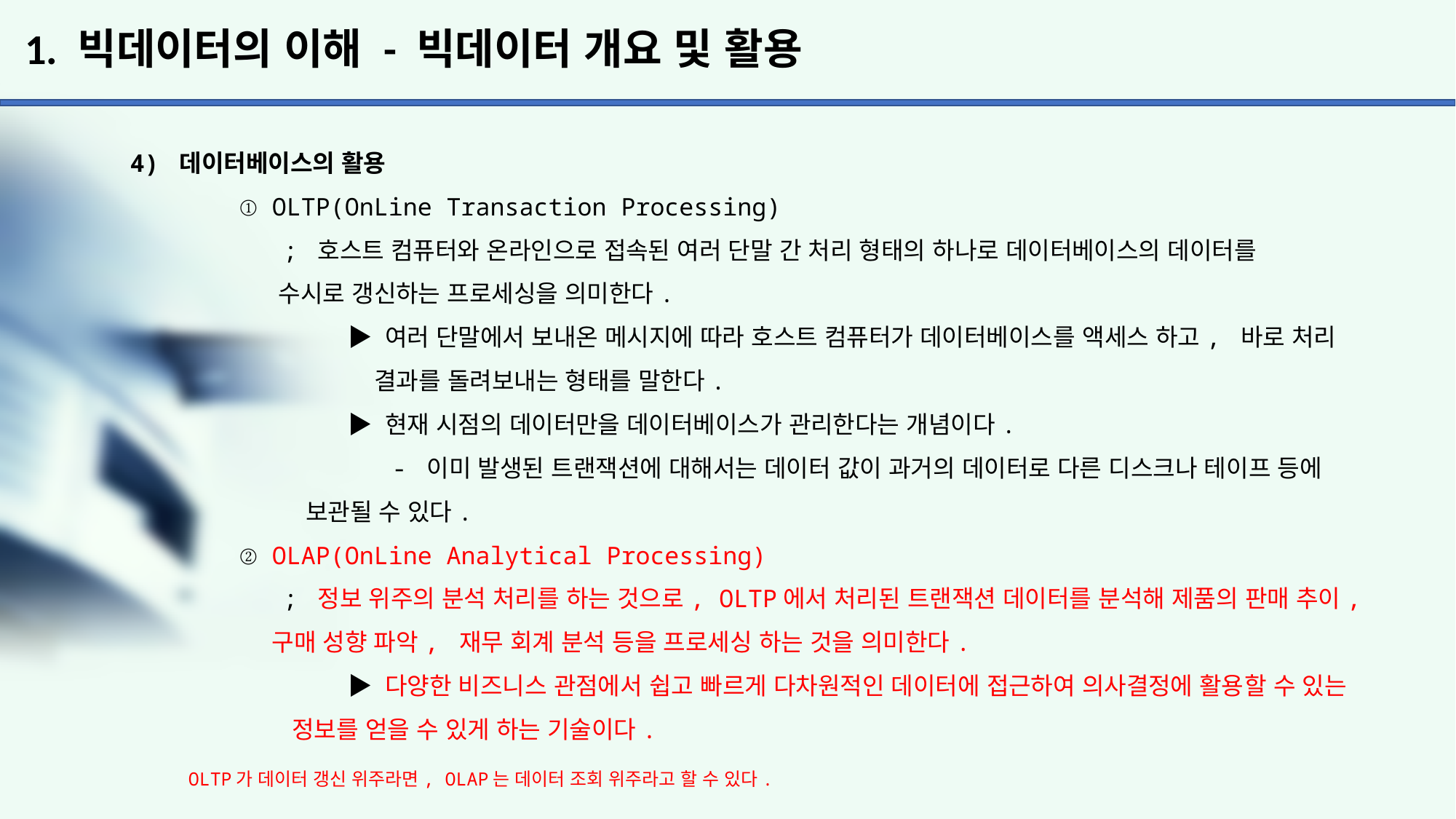

# 1. 빅데이터의 이해 - 빅데이터 개요 및 활용
4) 데이터베이스의 활용
	① OLTP(OnLine Transaction Processing)
	   ; 호스트 컴퓨터와 온라인으로 접속된 여러 단말 간 처리 형태의 하나로 데이터베이스의 데이터를
	     수시로 갱신하는 프로세싱을 의미한다.
		▶ 여러 단말에서 보내온 메시지에 따라 호스트 컴퓨터가 데이터베이스를 액세스 하고, 바로 처리
		   결과를 돌려보내는 형태를 말한다.
		▶ 현재 시점의 데이터만을 데이터베이스가 관리한다는 개념이다.
		   - 이미 발생된 트랜잭션에 대해서는 데이터 값이 과거의 데이터로 다른 디스크나 테이프 등에
	         보관될 수 있다.
	② OLAP(OnLine Analytical Processing)
	   ; 정보 위주의 분석 처리를 하는 것으로, OLTP에서 처리된 트랜잭션 데이터를 분석해 제품의 판매 추이,
	    구매 성향 파악, 재무 회계 분석 등을 프로세싱 하는 것을 의미한다.
		▶ 다양한 비즈니스 관점에서 쉽고 빠르게 다차원적인 데이터에 접근하여 의사결정에 활용할 수 있는
	       정보를 얻을 수 있게 하는 기술이다.
OLTP가 데이터 갱신 위주라면, OLAP는 데이터 조회 위주라고 할 수 있다.